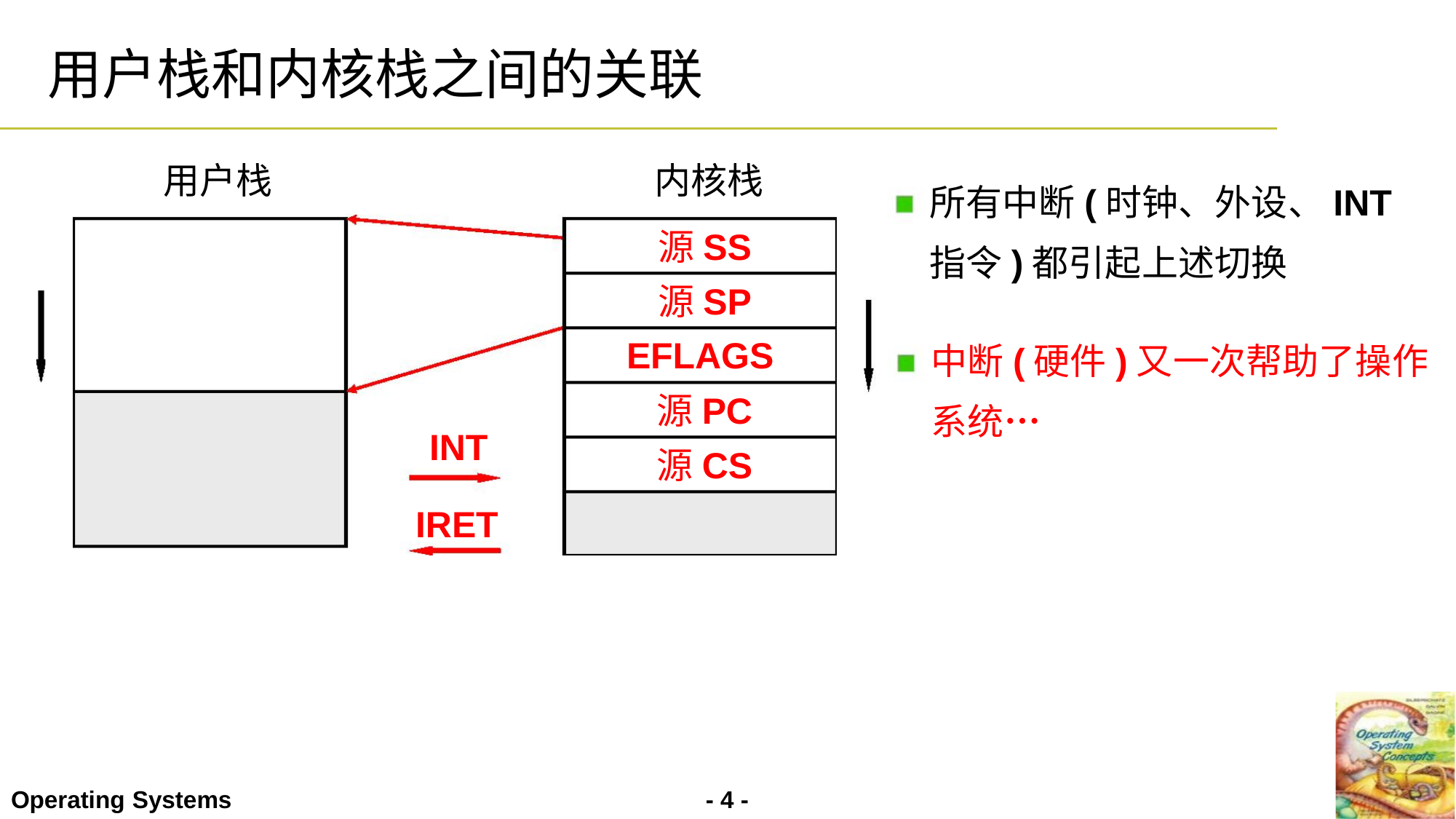

用户栈和内核栈之间的关联

用户栈
内核栈
所有中断(时钟、外设、INT
指令)都引起上述切换

源SS
源SP

EFLAGS
源PC
中断(硬件)又一次帮助了操作
系统…
INT
源CS
IRET

- 4 -
Operating Systems